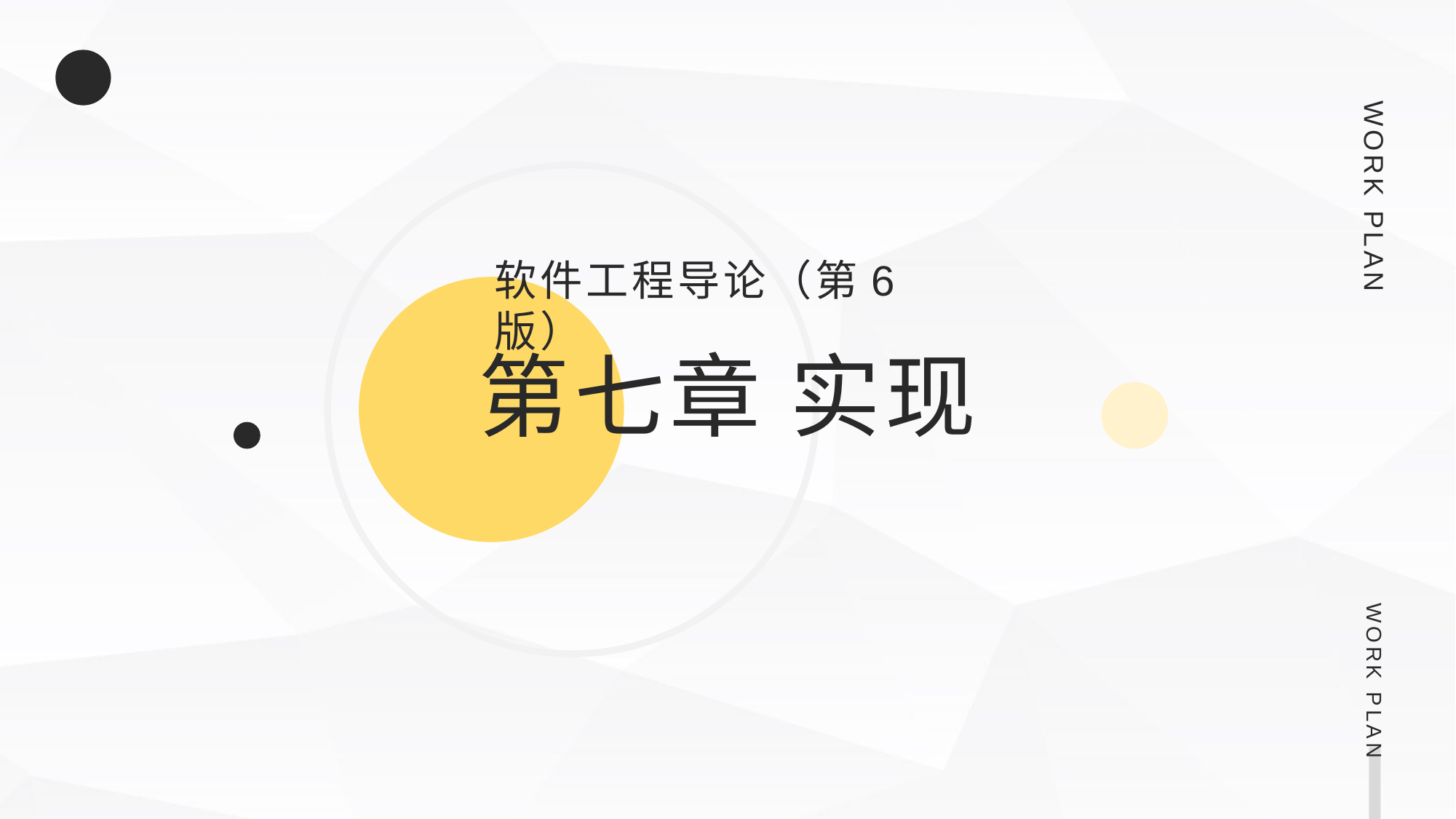

WORK PLAN

软件工程导论（第6版）

第七章 实现

WORK PLAN